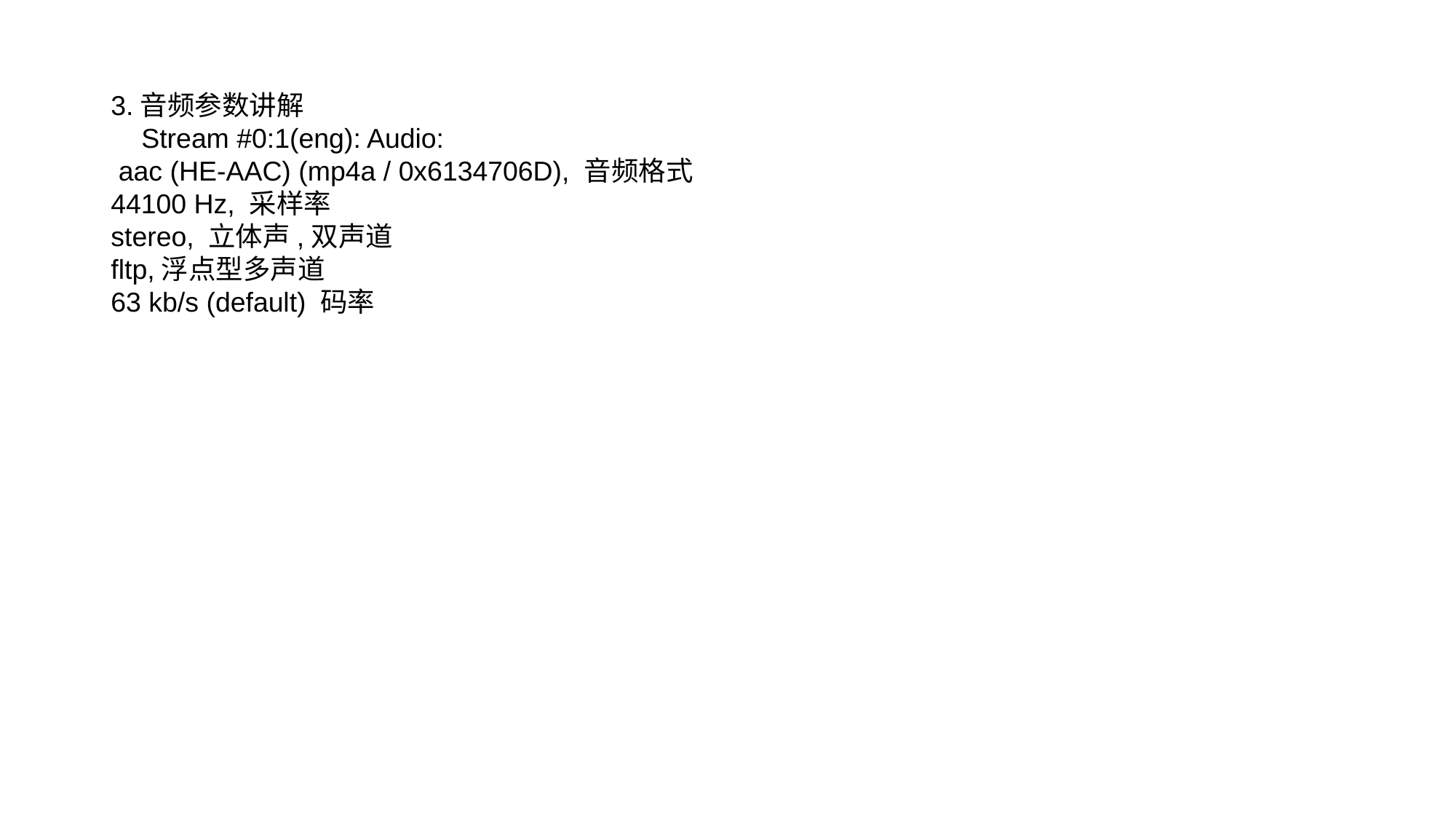

3.音频参数讲解
    Stream #0:1(eng): Audio:
 aac (HE-AAC) (mp4a / 0x6134706D), 音频格式
44100 Hz, 采样率
stereo, 立体声,双声道
fltp,浮点型多声道
63 kb/s (default) 码率